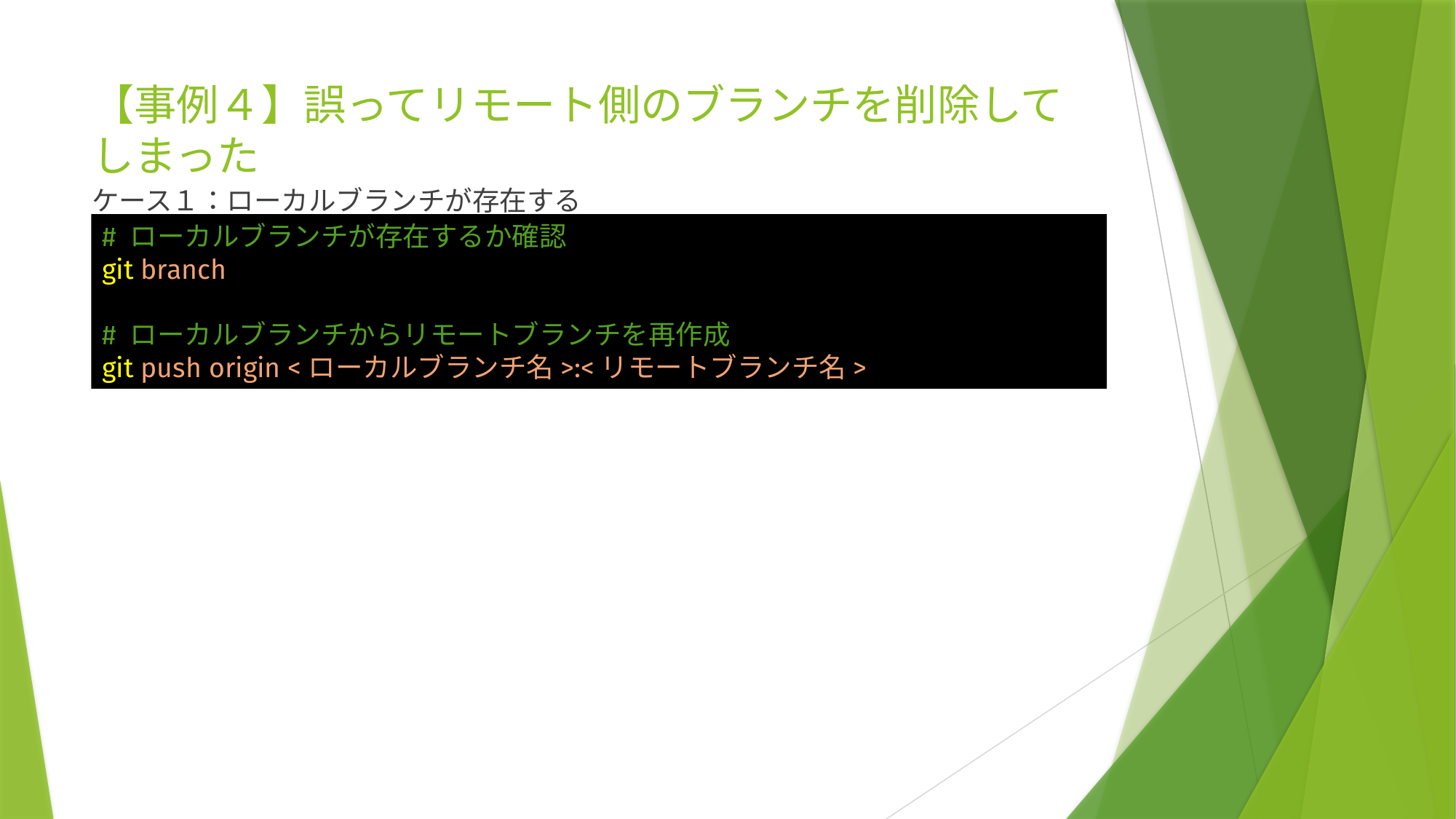

# 【事例４】誤ってリモート側のブランチを削除してしまった
ケース１：ローカルブランチが存在する
# ローカルブランチが存在するか確認
git branch

# ローカルブランチからリモートブランチを再作成
git push origin <ローカルブランチ名>:<リモートブランチ名>